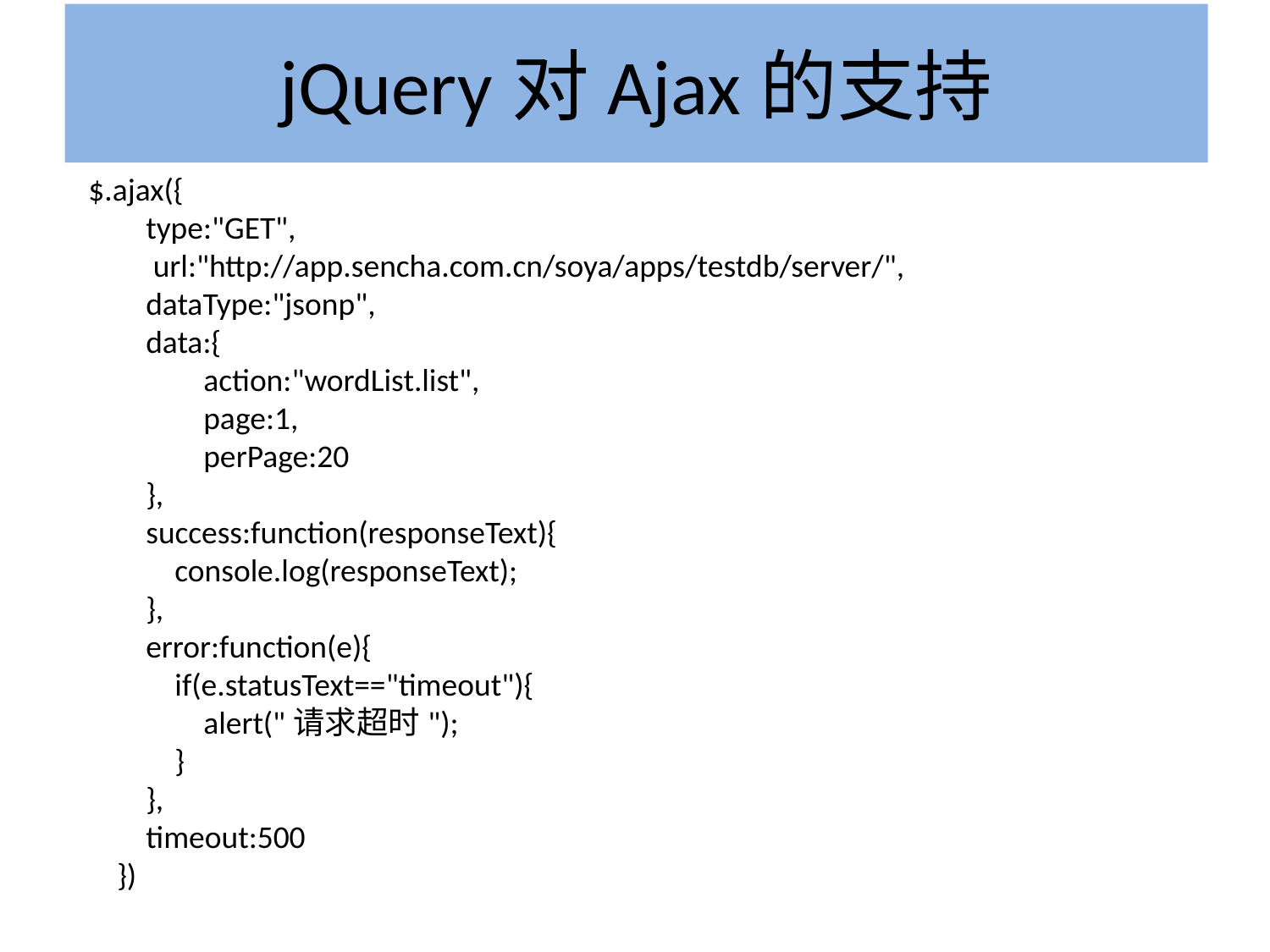

jQuery对Ajax的支持
$.ajax({
        type:"GET",
         url:"http://app.sencha.com.cn/soya/apps/testdb/server/",
        dataType:"jsonp",
        data:{
                action:"wordList.list",
                page:1,
                perPage:20
        },
        success:function(responseText){
            console.log(responseText);
        },
        error:function(e){
            if(e.statusText=="timeout"){
                alert("请求超时");
            }
        },
        timeout:500
    })